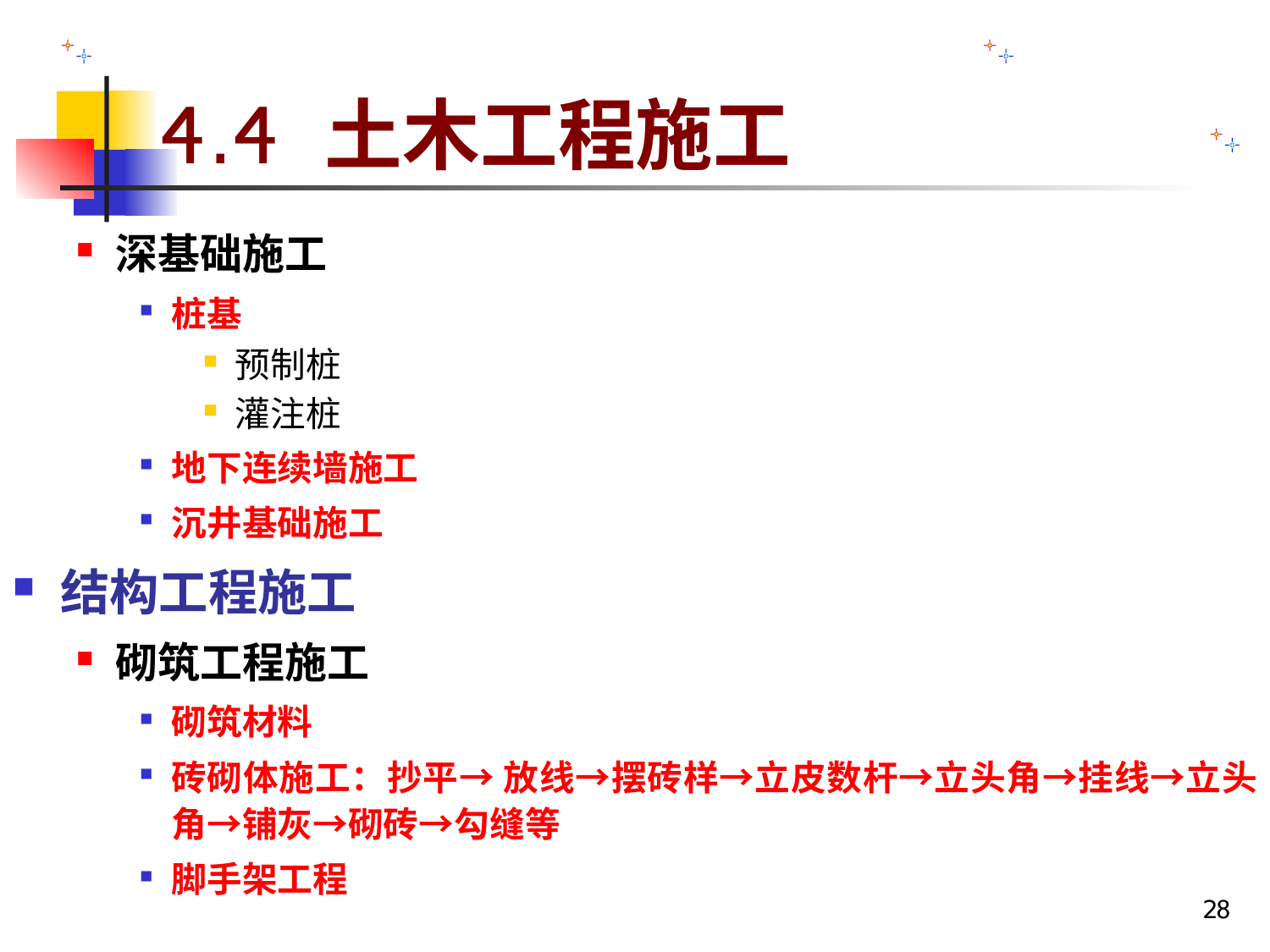

# 4.4 土木工程施工
深基础施工
桩基
预制桩
灌注桩
地下连续墙施工
沉井基础施工
结构工程施工
砌筑工程施工
砌筑材料
砖砌体施工：抄平→ 放线→摆砖样→立皮数杆→立头角→挂线→立头角→铺灰→砌砖→勾缝等
脚手架工程
28